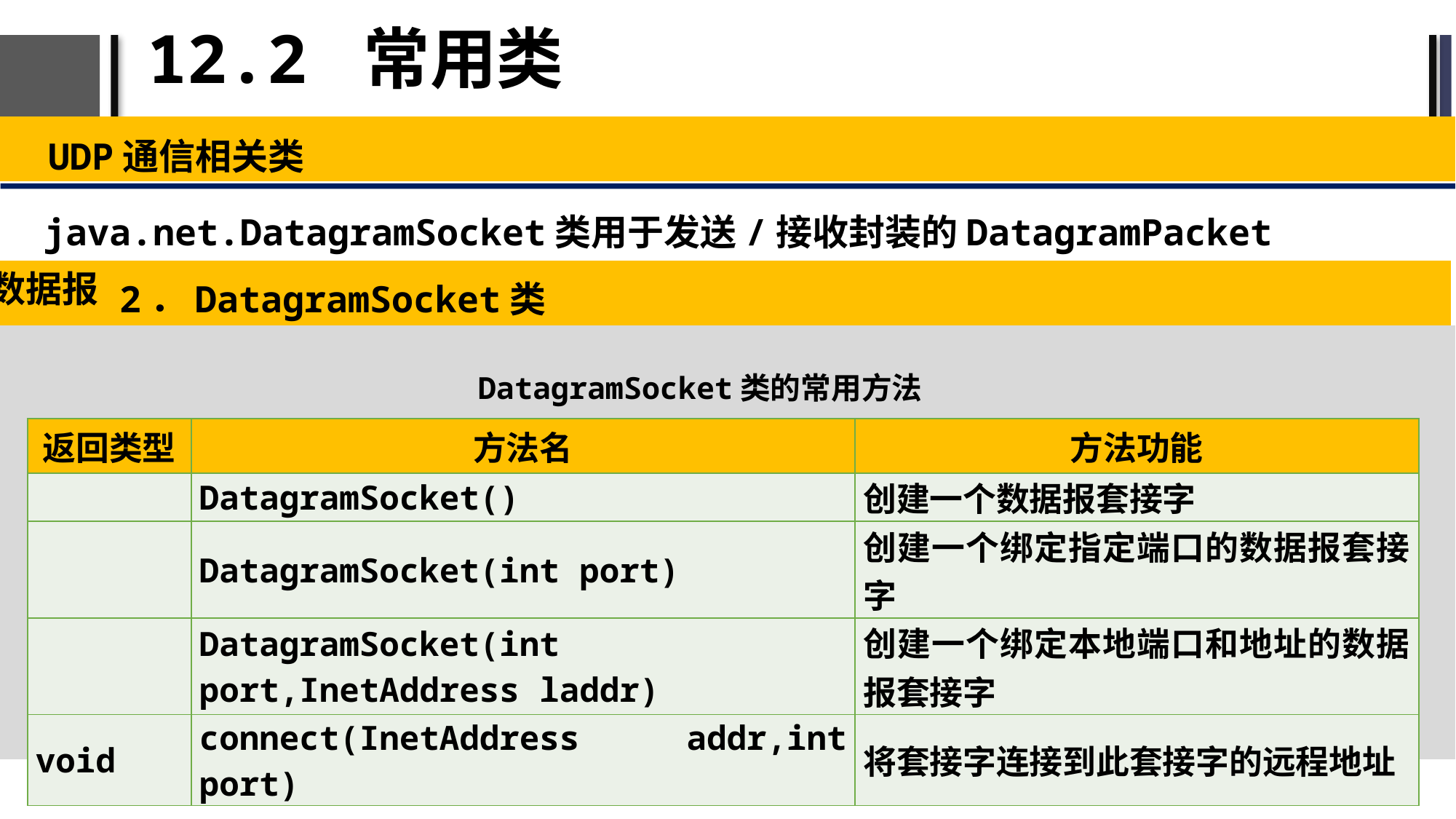

# 12.2 常用类

UDP通信相关类

java.net.DatagramSocket类用于发送/接收封装的DatagramPacket数据报

2．DatagramSocket类

DatagramSocket类的常用方法
| 返回类型 | 方法名 | 方法功能 |
| --- | --- | --- |
|  | DatagramSocket() | 创建一个数据报套接字 |
|  | DatagramSocket(int port) | 创建一个绑定指定端口的数据报套接字 |
|  | DatagramSocket(int port,InetAddress laddr) | 创建一个绑定本地端口和地址的数据报套接字 |
| void | connect(InetAddress addr,int port) | 将套接字连接到此套接字的远程地址 |